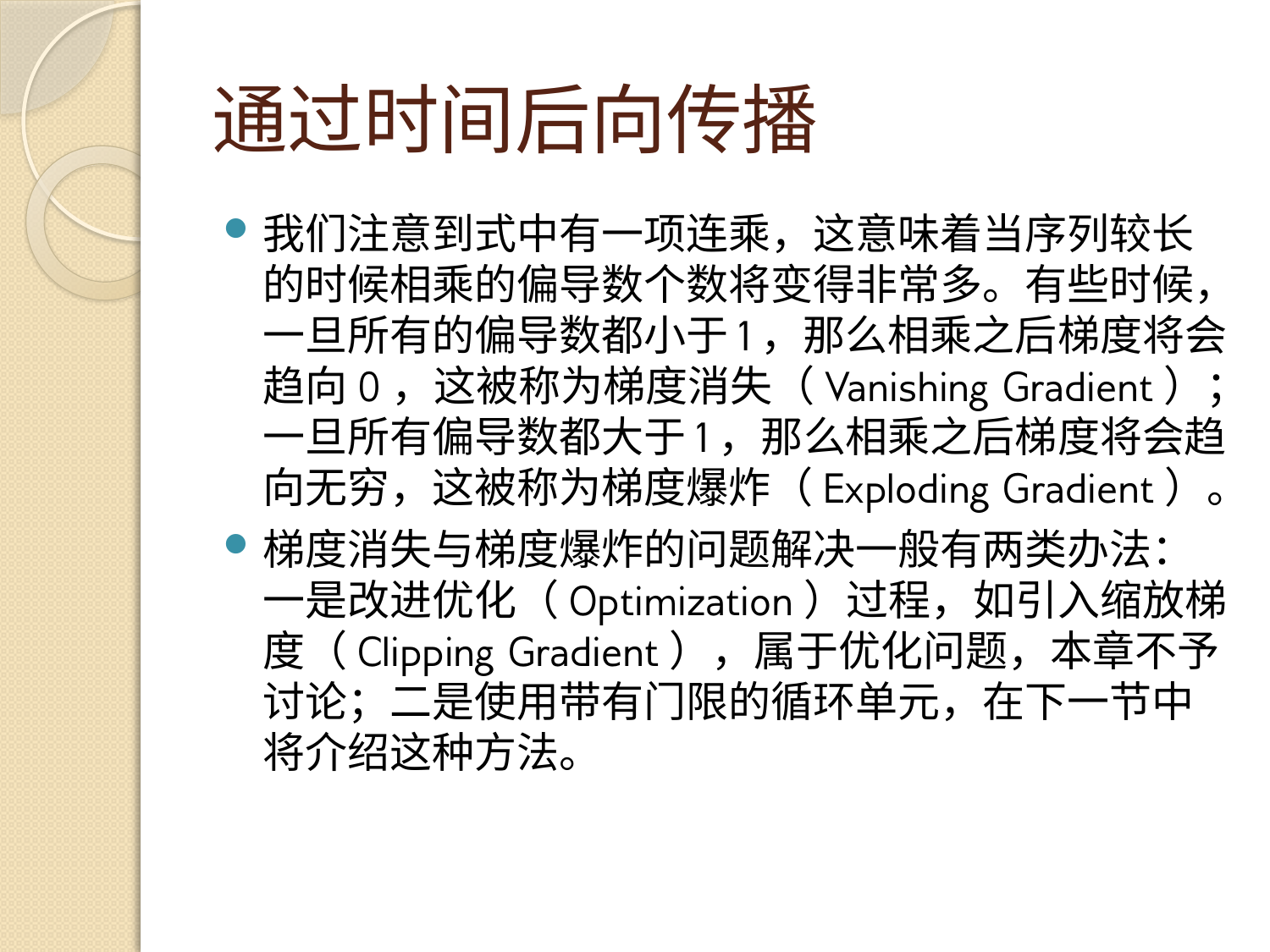

# 通过时间后向传播
我们注意到式中有一项连乘，这意味着当序列较长的时候相乘的偏导数个数将变得非常多。有些时候，一旦所有的偏导数都小于1，那么相乘之后梯度将会趋向0，这被称为梯度消失（Vanishing Gradient）；一旦所有偏导数都大于1，那么相乘之后梯度将会趋向无穷，这被称为梯度爆炸（Exploding Gradient）。
梯度消失与梯度爆炸的问题解决一般有两类办法：一是改进优化（Optimization）过程，如引入缩放梯度（Clipping Gradient），属于优化问题，本章不予讨论；二是使用带有门限的循环单元，在下一节中将介绍这种方法。